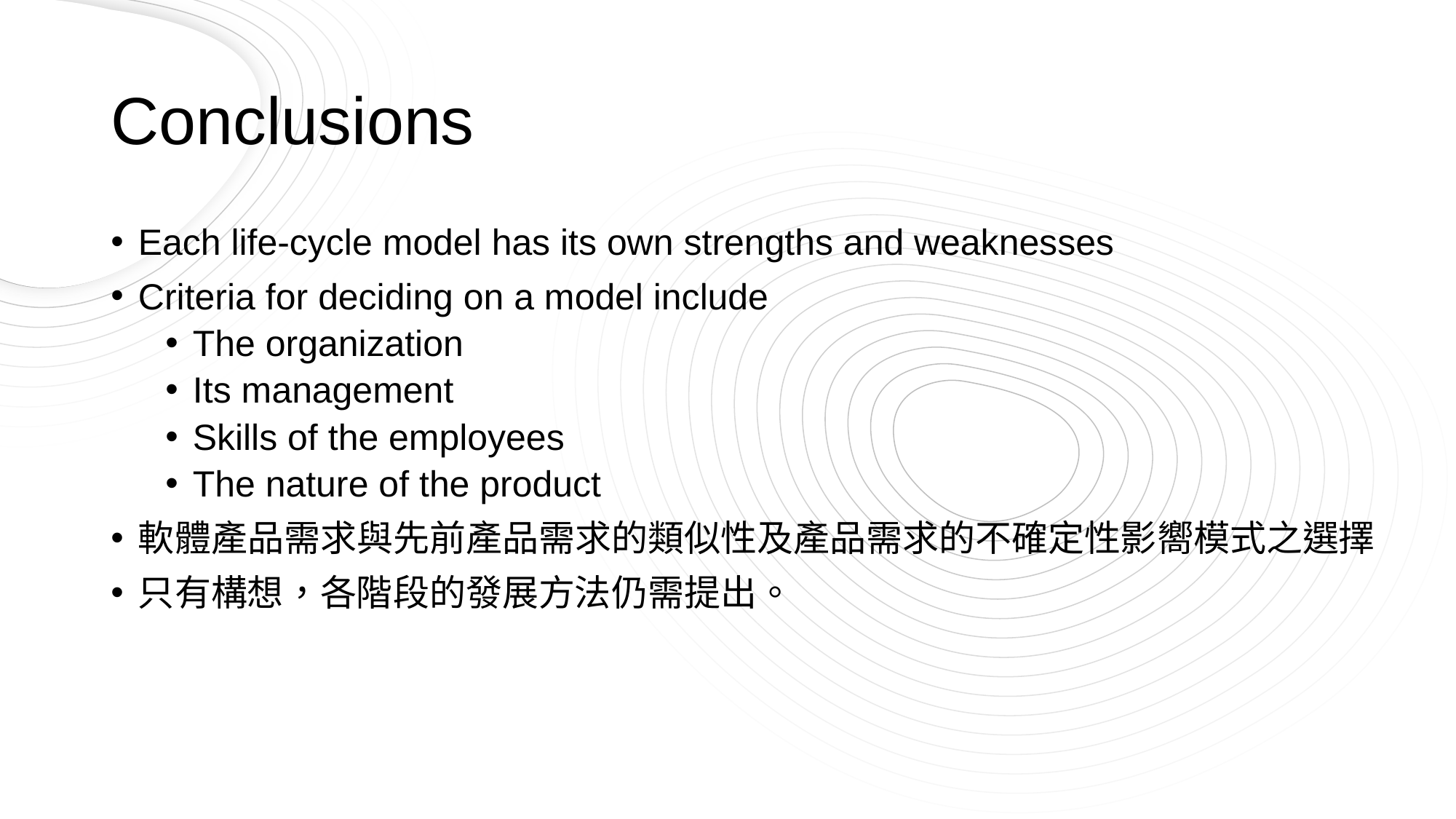

# Conclusions
Each life-cycle model has its own strengths and weaknesses
Criteria for deciding on a model include
The organization
Its management
Skills of the employees
The nature of the product
軟體產品需求與先前產品需求的類似性及產品需求的不確定性影嚮模式之選擇
只有構想，各階段的發展方法仍需提出。